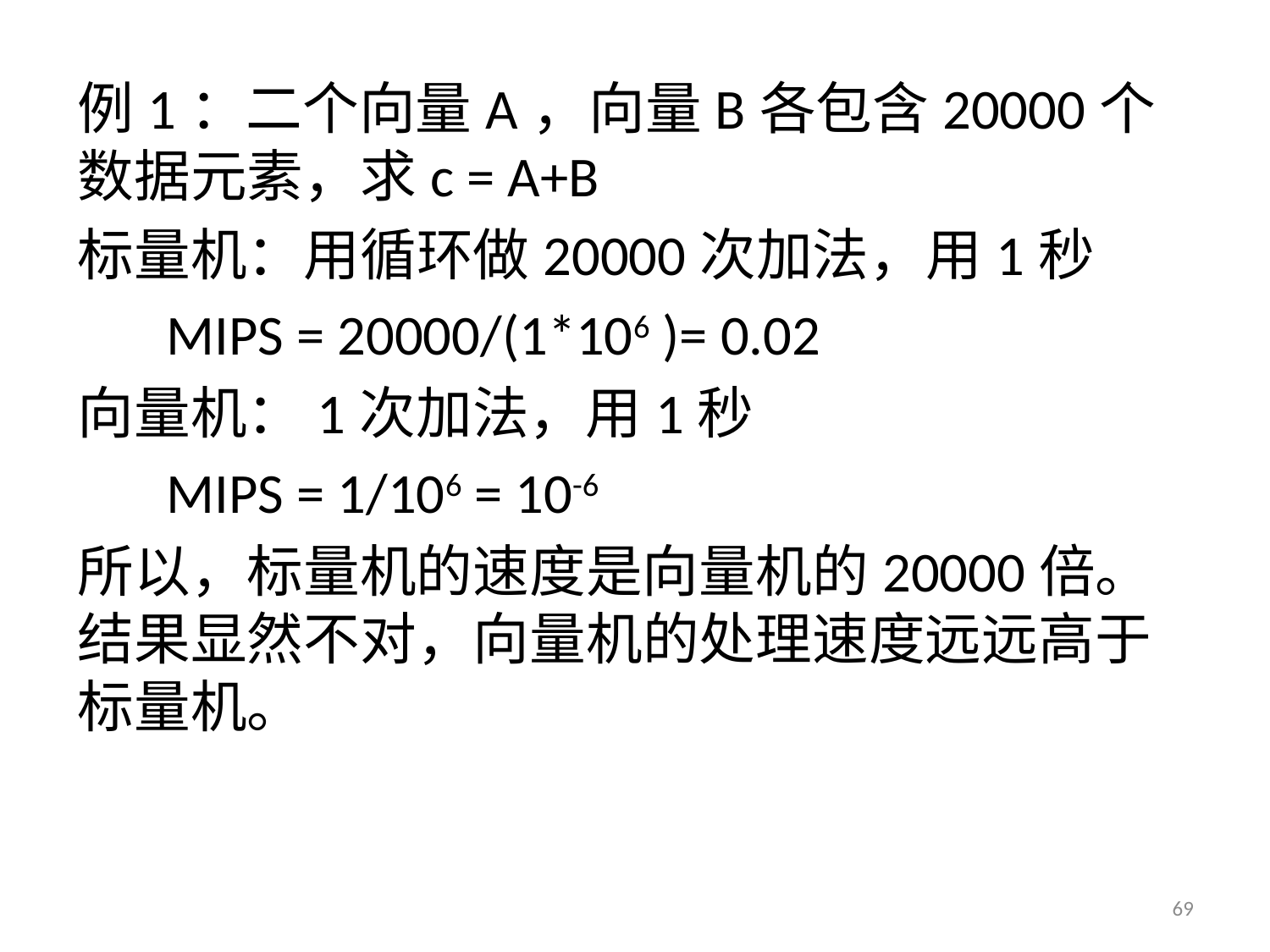

例1：二个向量A，向量B各包含20000个数据元素，求c = A+B
标量机：用循环做20000次加法，用1秒
       MIPS = 20000/(1*106 )= 0.02
向量机：1次加法，用1秒
       MIPS = 1/106 = 10-6
所以，标量机的速度是向量机的20000倍。结果显然不对，向量机的处理速度远远高于标量机。

69